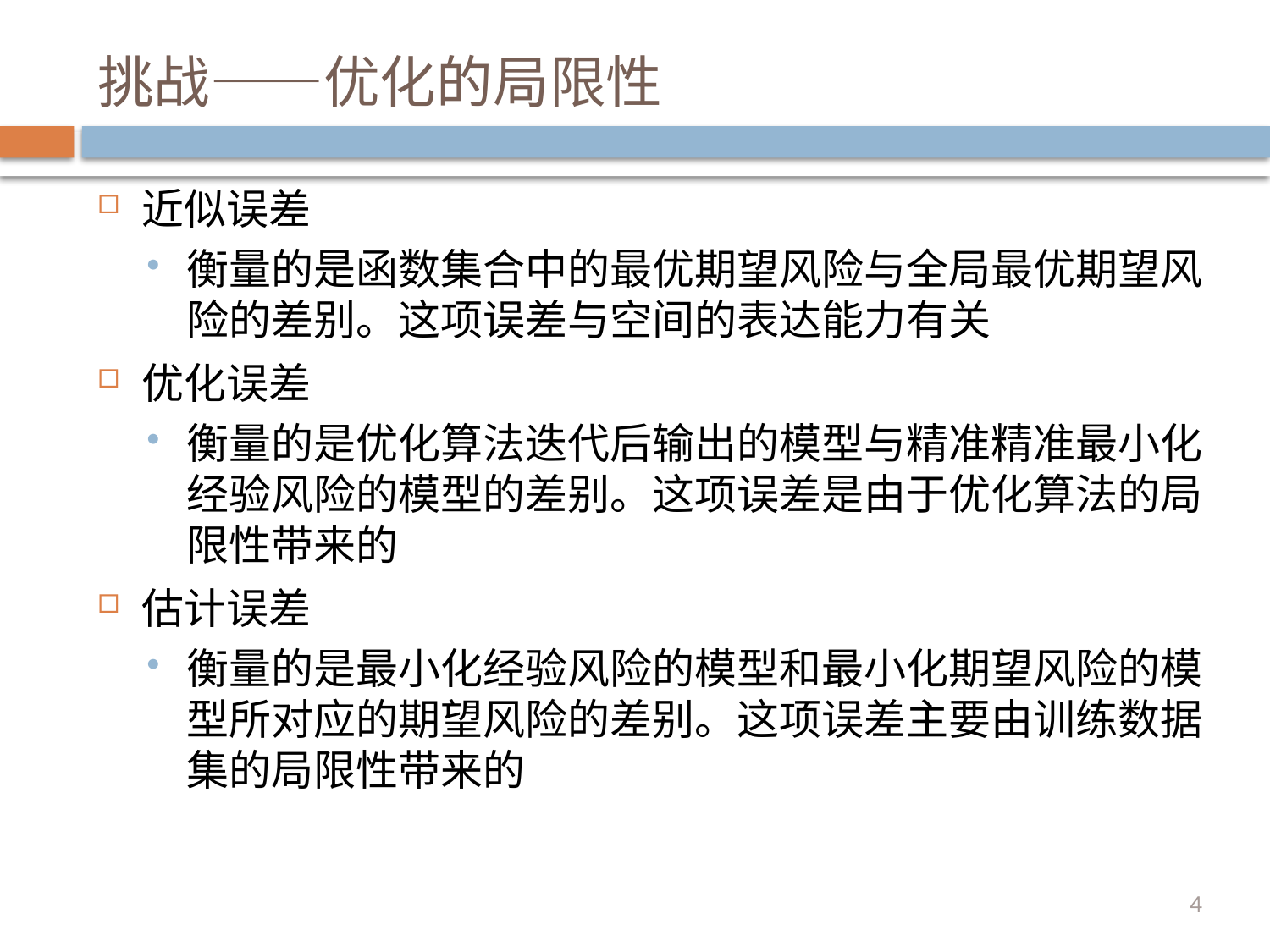

# 挑战——优化的局限性
近似误差
衡量的是函数集合中的最优期望风险与全局最优期望风险的差别。这项误差与空间的表达能力有关
优化误差
衡量的是优化算法迭代后输出的模型与精准精准最小化经验风险的模型的差别。这项误差是由于优化算法的局限性带来的
估计误差
衡量的是最小化经验风险的模型和最小化期望风险的模型所对应的期望风险的差别。这项误差主要由训练数据集的局限性带来的
4